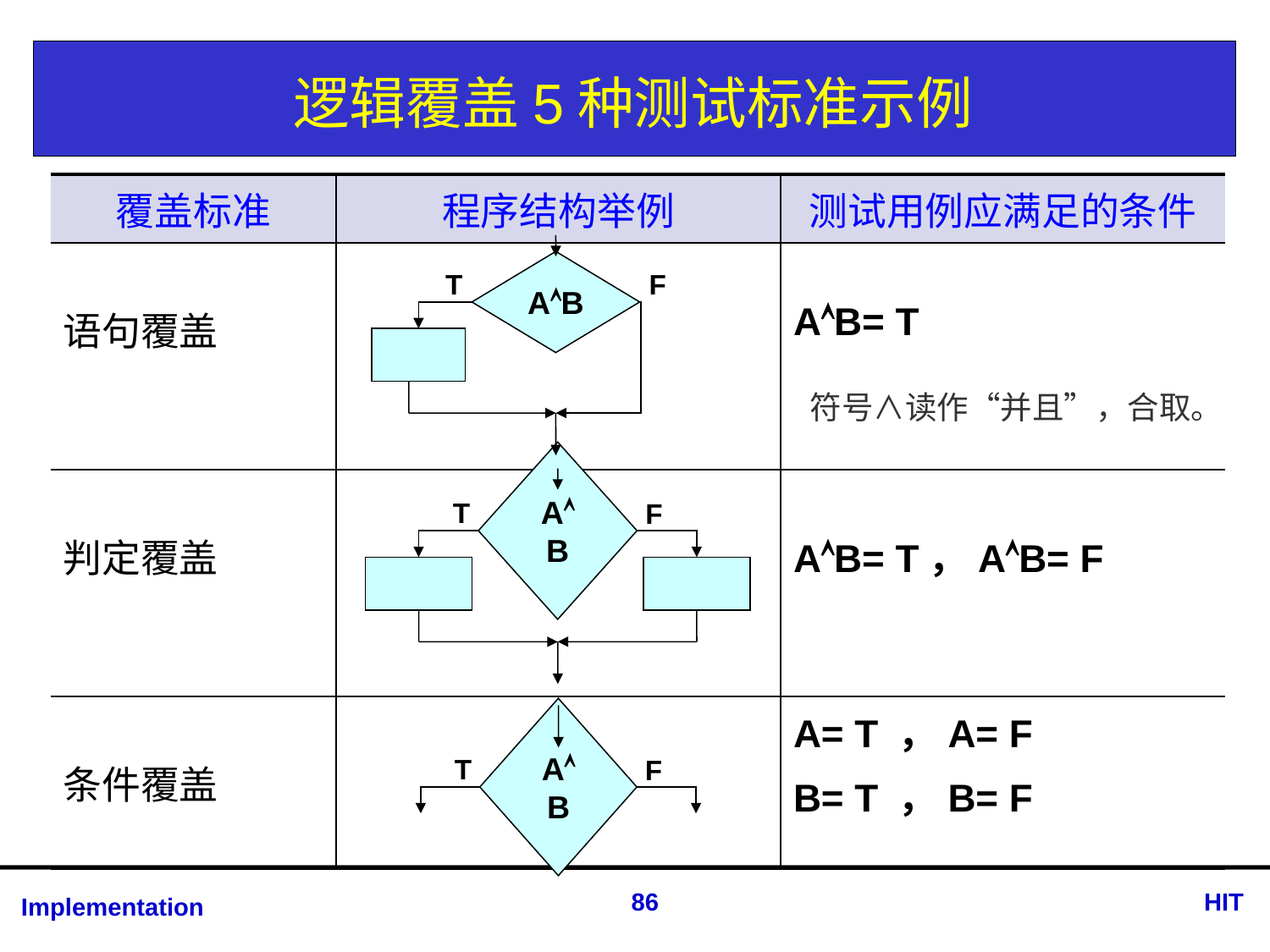

# 逻辑覆盖5种测试标准示例
| 覆盖标准 | 程序结构举例 | 测试用例应满足的条件 |
| --- | --- | --- |
| 语句覆盖 |  | A∧B= T |
| 判定覆盖 |  | A∧B= T，A∧B= F |
| 条件覆盖 |  | A= T ，A= F B= T ，B= F |

A∧B
T
F

符号∧读作“并且”，合取。

A∧B
T
F

A∧B
T
F